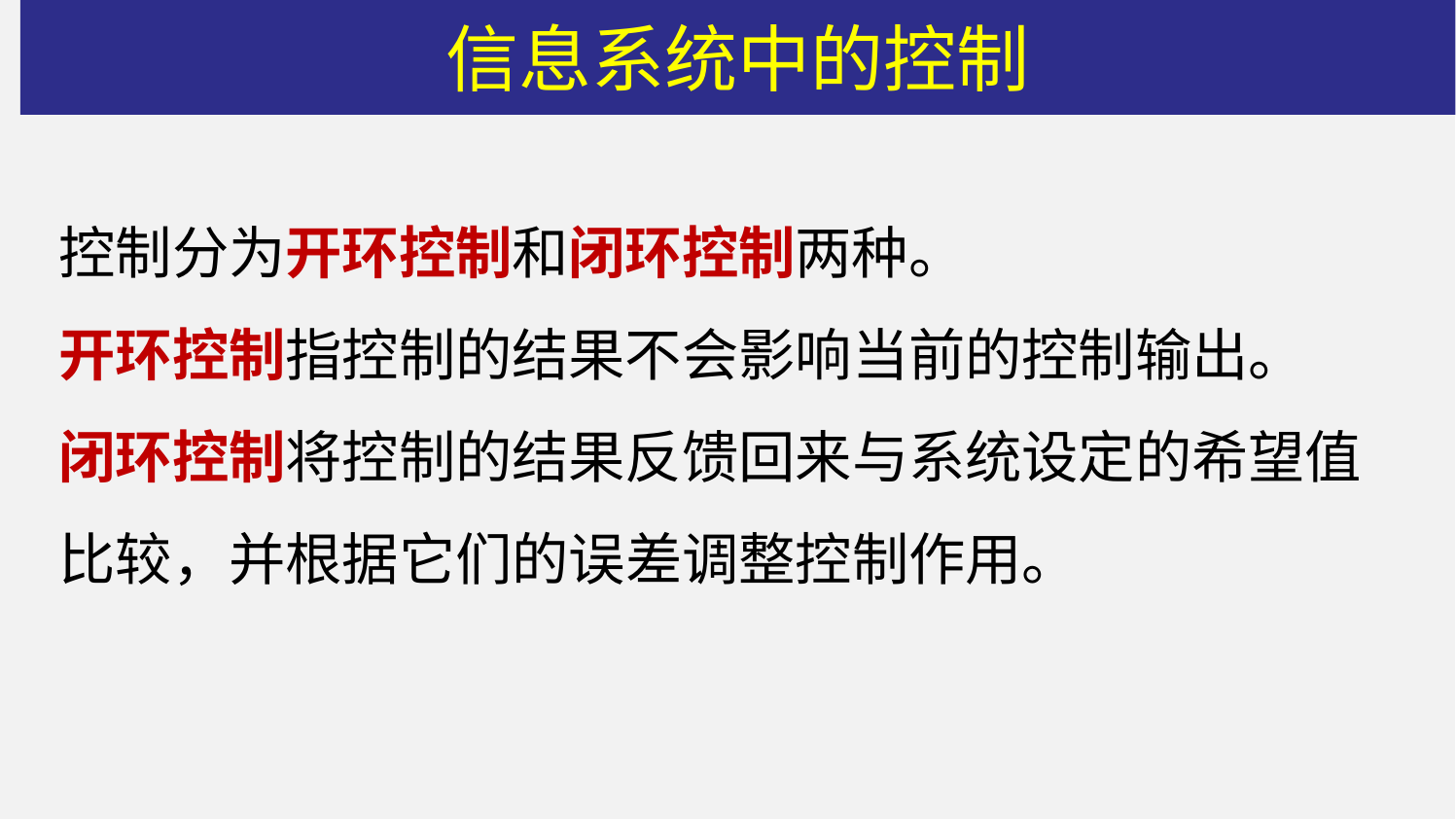

# 信息系统中的控制
控制分为开环控制和闭环控制两种。
开环控制指控制的结果不会影响当前的控制输出。
闭环控制将控制的结果反馈回来与系统设定的希望值比较，并根据它们的误差调整控制作用。